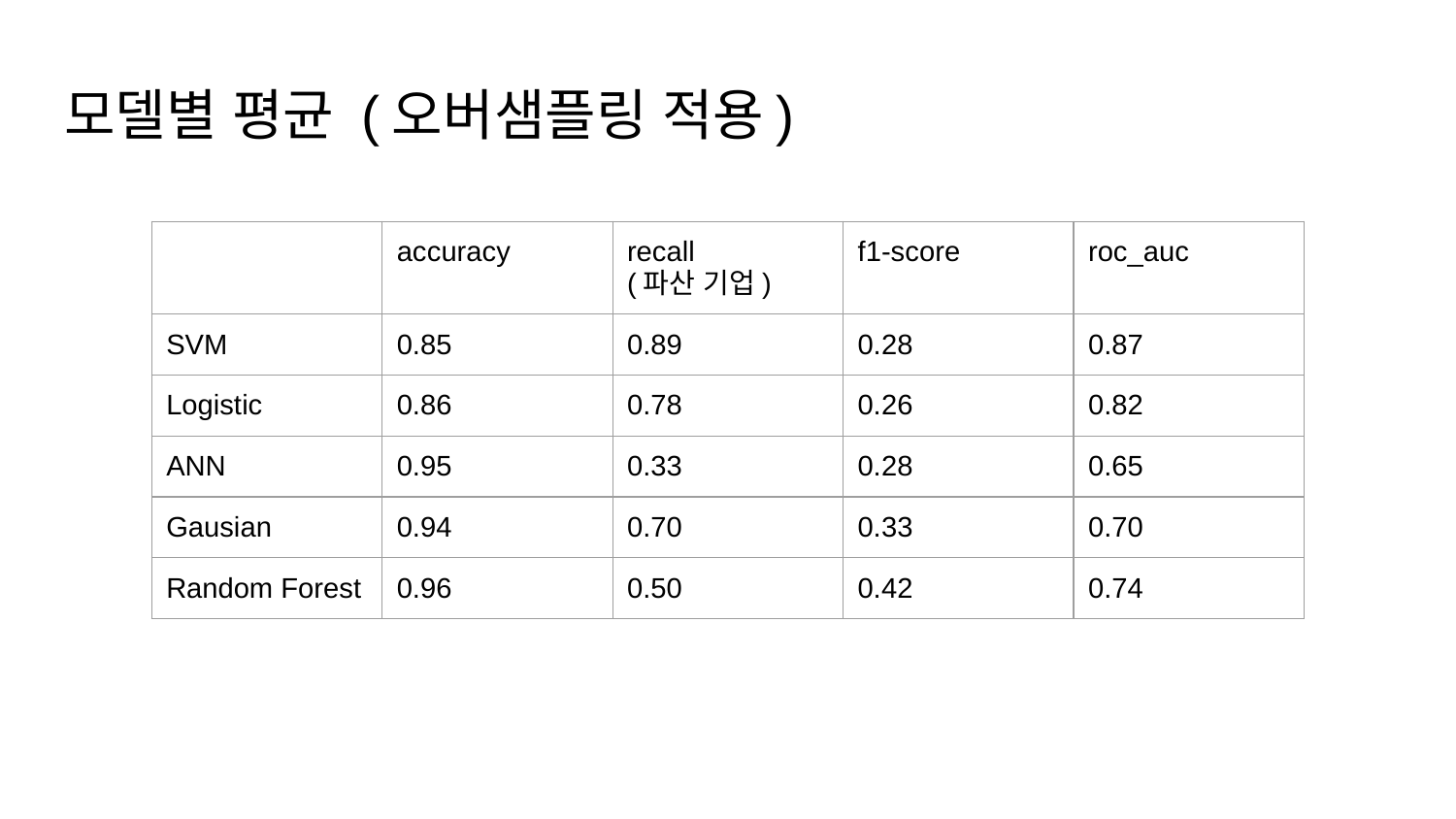

# 모델별 평균 (오버샘플링 적용)
|  | accuracy | recall (파산 기업) | f1-score | roc\_auc |
| --- | --- | --- | --- | --- |
| SVM | 0.85 | 0.89 | 0.28 | 0.87 |
| Logistic | 0.86 | 0.78 | 0.26 | 0.82 |
| ANN | 0.95 | 0.33 | 0.28 | 0.65 |
| Gausian | 0.94 | 0.70 | 0.33 | 0.70 |
| Random Forest | 0.96 | 0.50 | 0.42 | 0.74 |